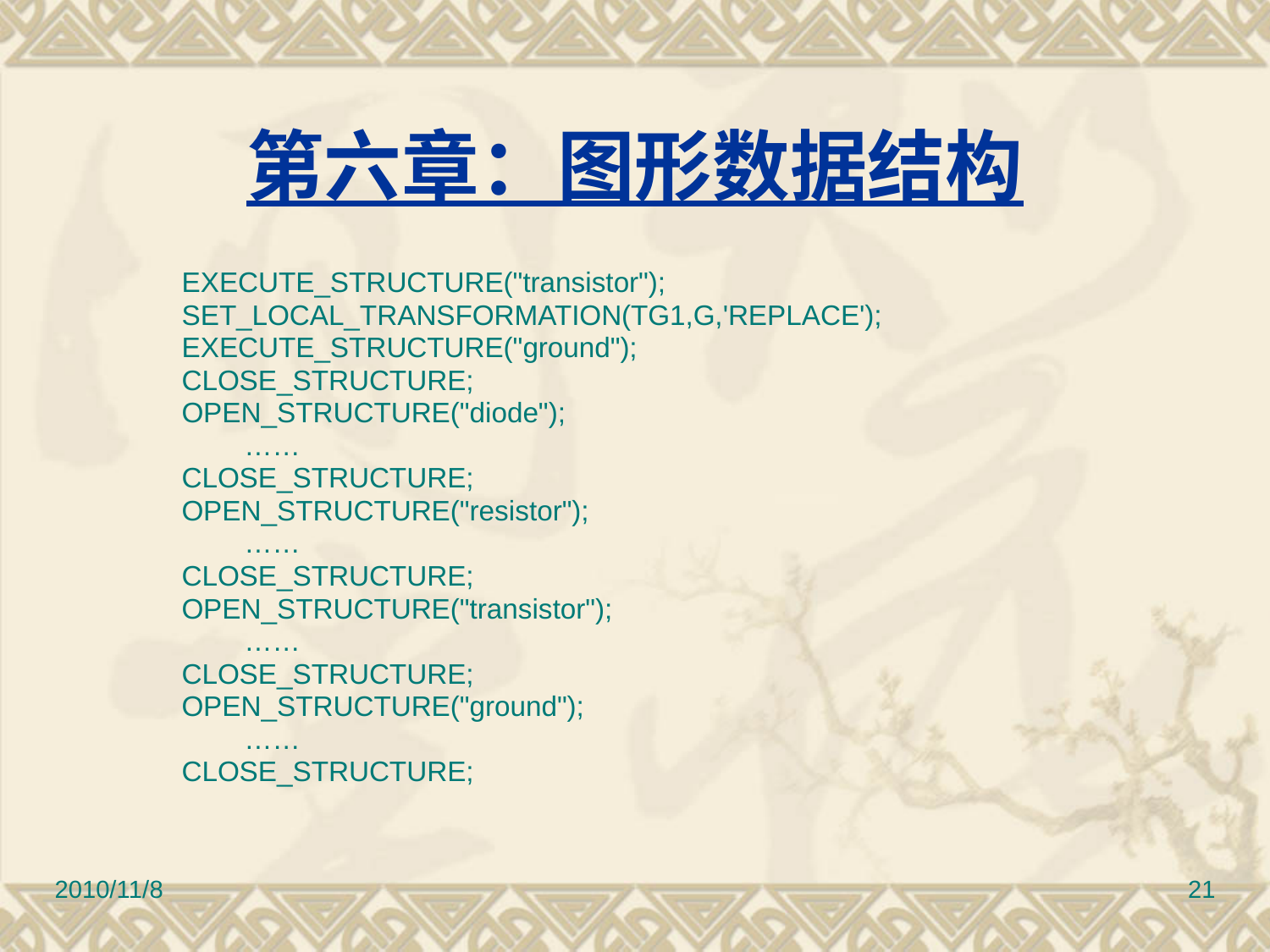

# 第六章：图形数据结构
EXECUTE_STRUCTURE("transistor");
SET_LOCAL_TRANSFORMATION(TG1,G,'REPLACE');
EXECUTE_STRUCTURE("ground");
CLOSE_STRUCTURE;
OPEN_STRUCTURE("diode");
        ……
CLOSE_STRUCTURE;
OPEN_STRUCTURE("resistor");
        ……
CLOSE_STRUCTURE;
OPEN_STRUCTURE("transistor");
        ……
CLOSE_STRUCTURE;
OPEN_STRUCTURE("ground");
        ……
CLOSE_STRUCTURE;
2010/11/8
21